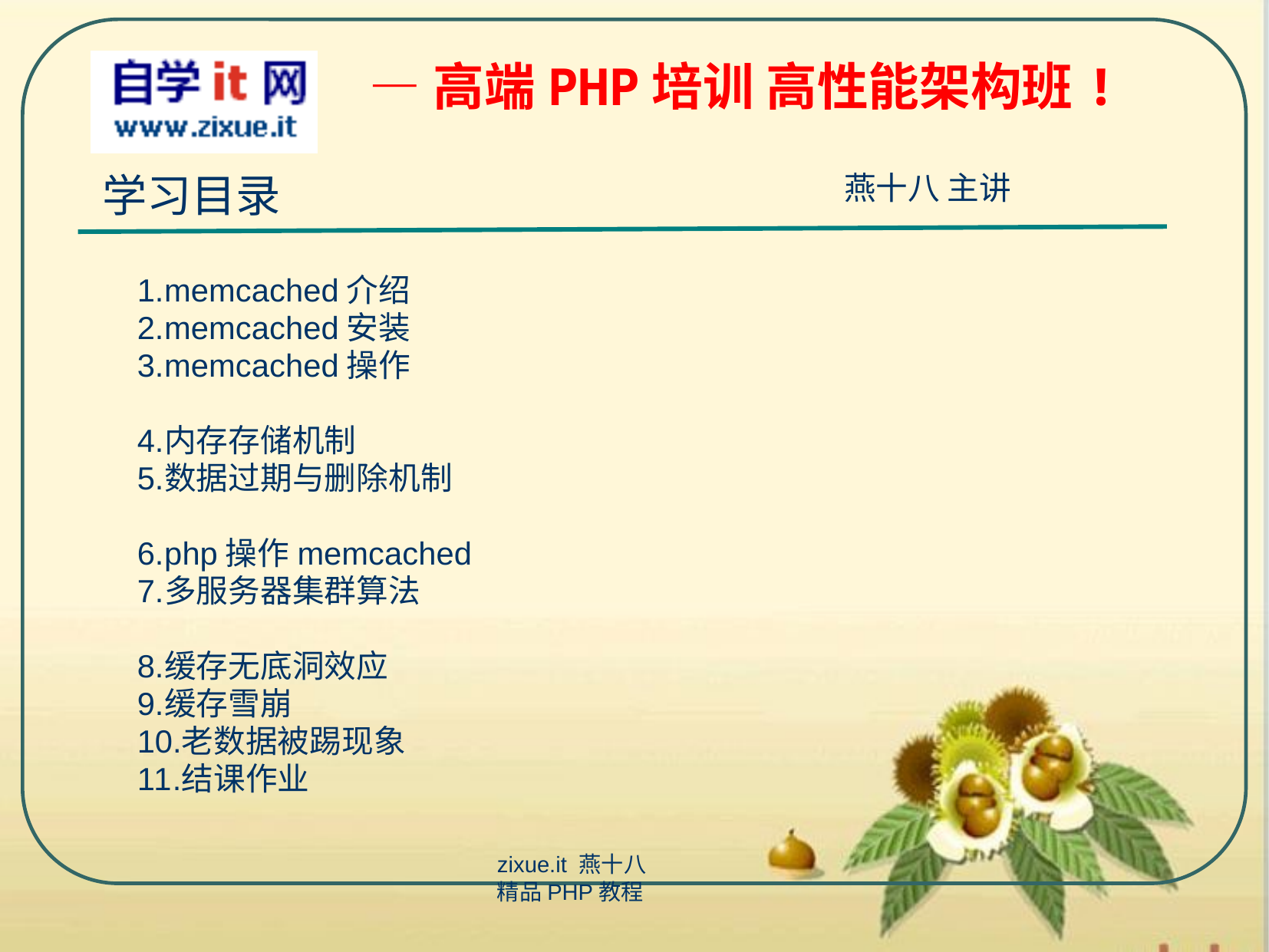

学习目录
memcached介绍
memcached安装
memcached操作

内存存储机制
数据过期与删除机制

php操作memcached
多服务器集群算法

缓存无底洞效应
缓存雪崩
老数据被踢现象
结课作业

zixue.it 燕十八
精品PHP教程